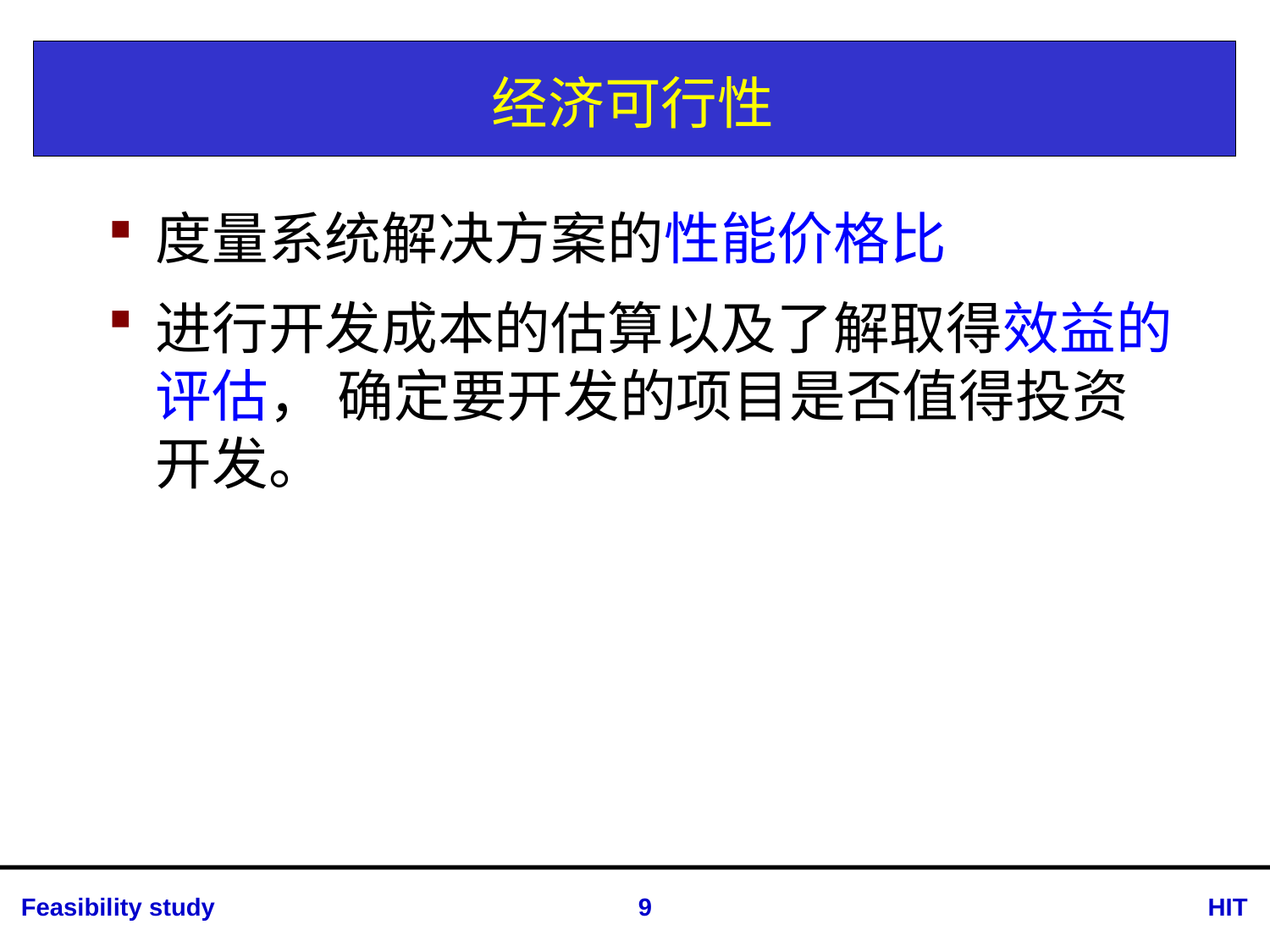

# 经济可行性
度量系统解决方案的性能价格比
进行开发成本的估算以及了解取得效益的评估， 确定要开发的项目是否值得投资开发。